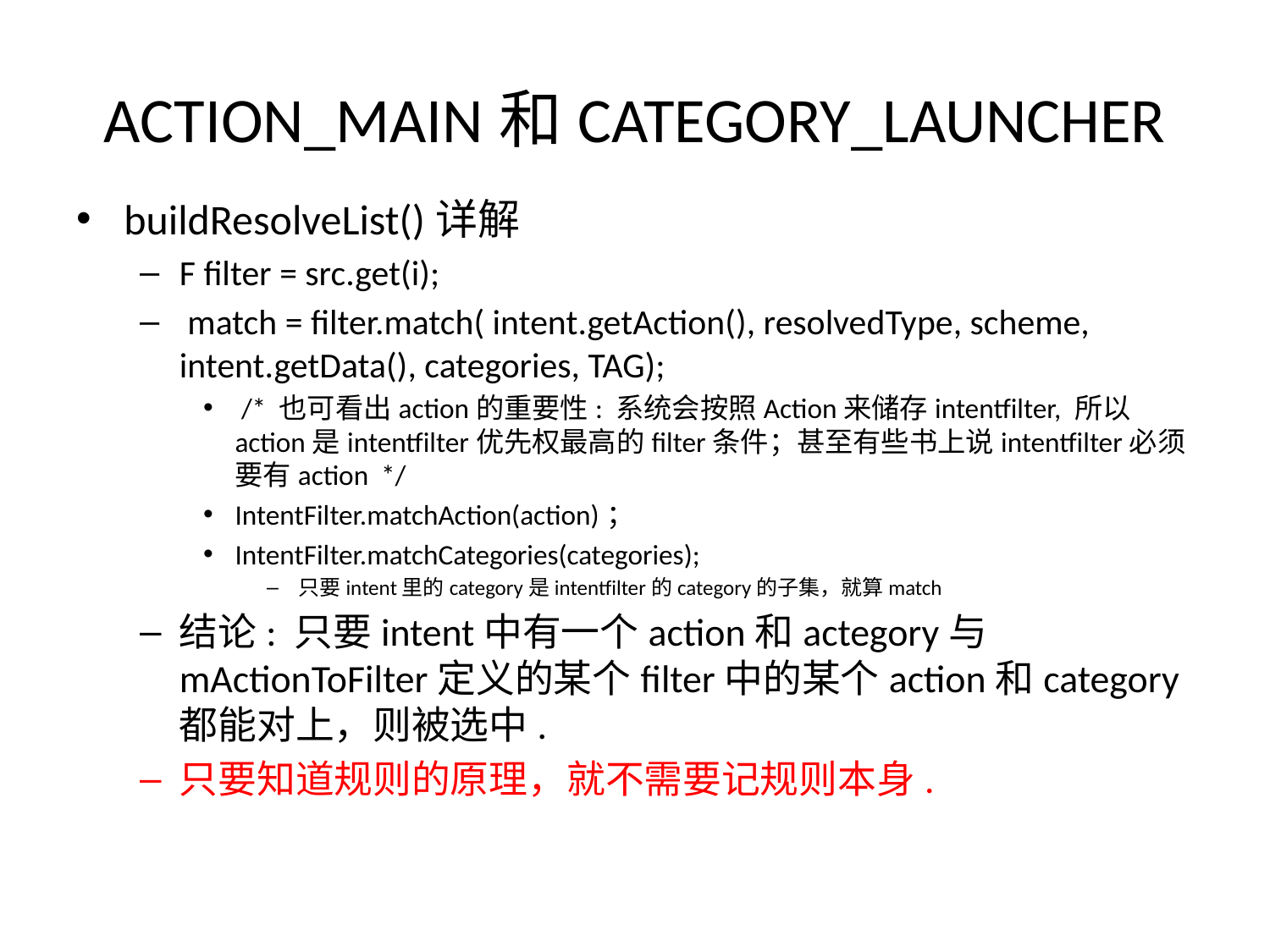

# ACTION_MAIN和CATEGORY_LAUNCHER
buildResolveList()详解
F filter = src.get(i);
 match = filter.match( intent.getAction(), resolvedType, scheme, intent.getData(), categories, TAG);
 /* 也可看出action的重要性: 系统会按照Action来储存intentfilter, 所以action是intentfilter优先权最高的filter条件；甚至有些书上说intentfilter必须要有action  */
IntentFilter.matchAction(action)；
IntentFilter.matchCategories(categories);
只要intent里的category是intentfilter的category的子集，就算match
结论: 只要intent中有一个action和actegory与mActionToFilter定义的某个filter中的某个action和category都能对上，则被选中.
只要知道规则的原理，就不需要记规则本身.